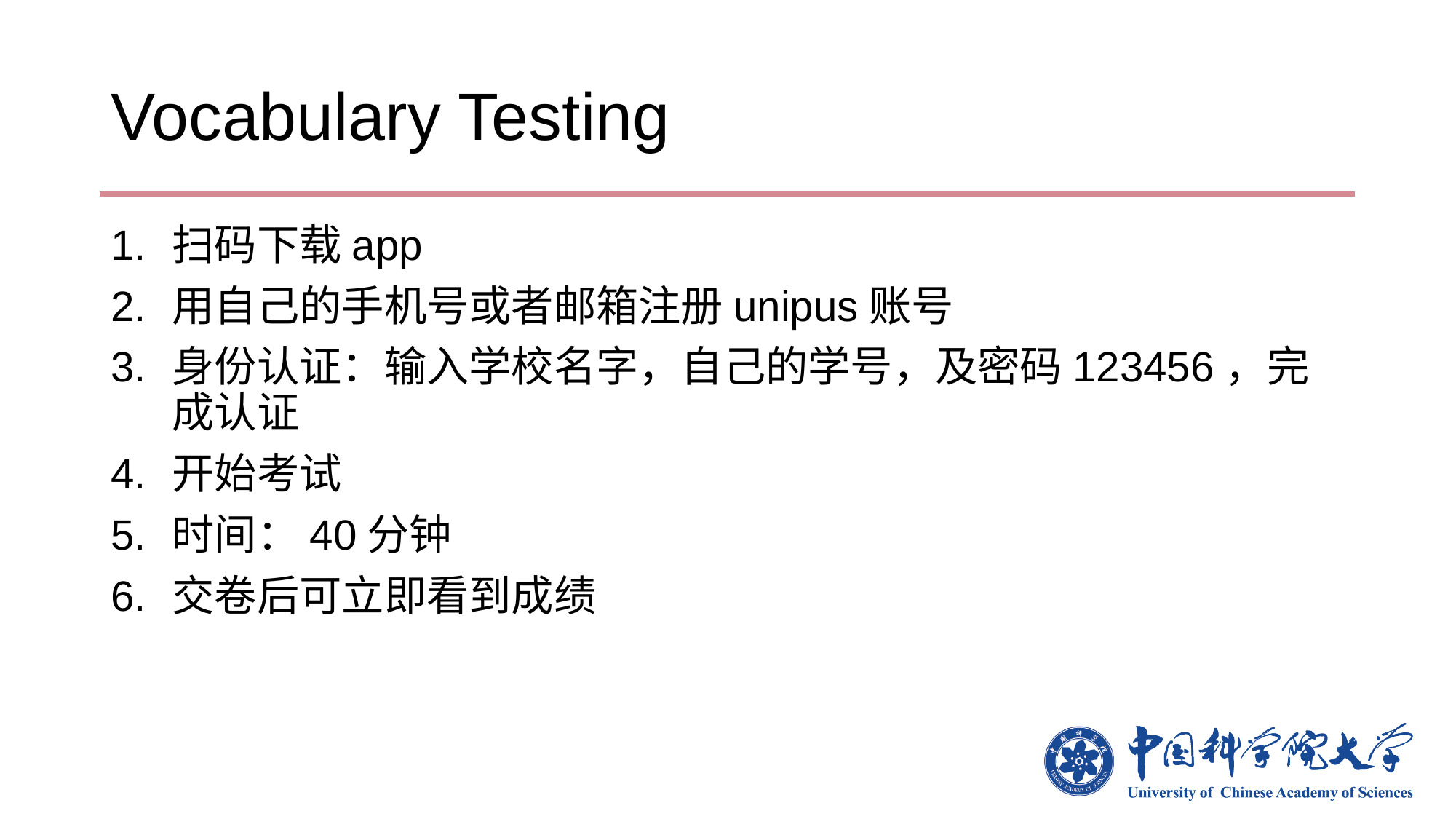

# Vocabulary Testing
扫码下载app
用自己的手机号或者邮箱注册unipus账号
身份认证：输入学校名字，自己的学号，及密码123456，完成认证
开始考试
时间：40分钟
交卷后可立即看到成绩